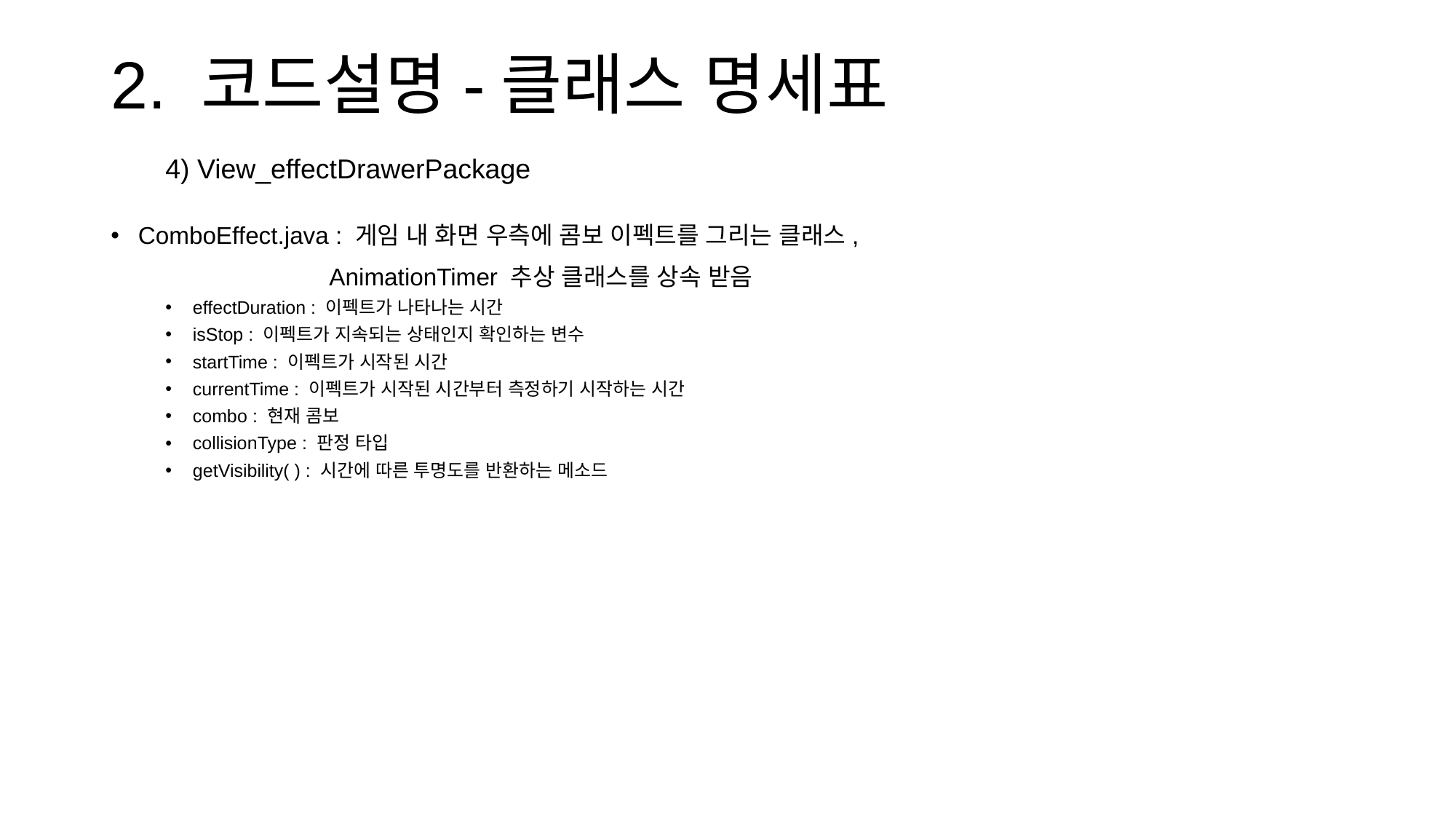

# 2. 코드설명-클래스 명세표
4) View_effectDrawerPackage
ComboEffect.java : 게임 내 화면 우측에 콤보 이펙트를 그리는 클래스,
		AnimationTimer 추상 클래스를 상속 받음
effectDuration : 이펙트가 나타나는 시간
isStop : 이펙트가 지속되는 상태인지 확인하는 변수
startTime : 이펙트가 시작된 시간
currentTime : 이펙트가 시작된 시간부터 측정하기 시작하는 시간
combo : 현재 콤보
collisionType : 판정 타입
getVisibility( ) : 시간에 따른 투명도를 반환하는 메소드